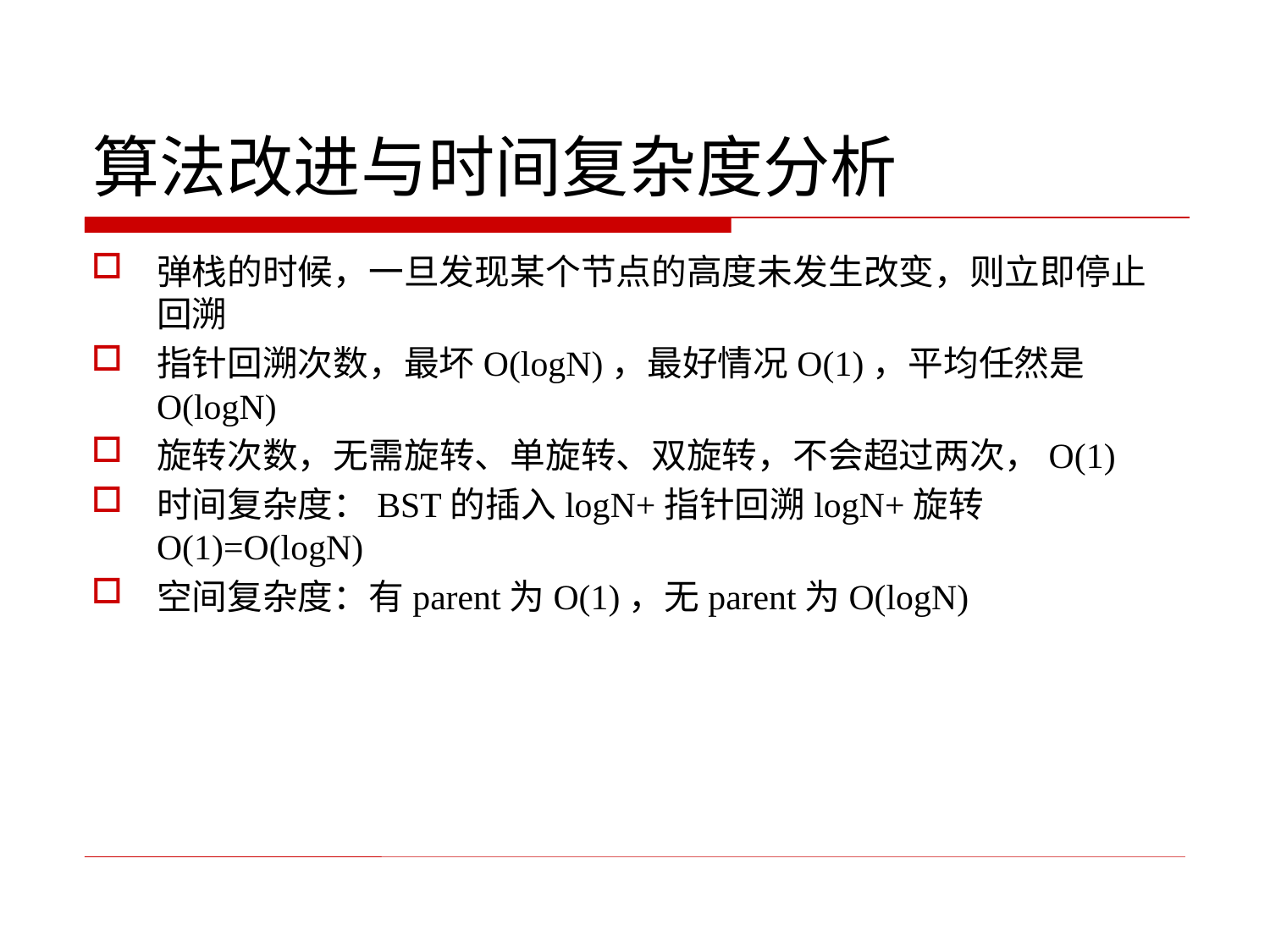

# 算法改进与时间复杂度分析
弹栈的时候，一旦发现某个节点的高度未发生改变，则立即停止回溯
指针回溯次数，最坏O(logN)，最好情况O(1)，平均任然是O(logN)
旋转次数，无需旋转、单旋转、双旋转，不会超过两次，O(1)
时间复杂度：BST的插入logN+指针回溯logN+旋转O(1)=O(logN)
空间复杂度：有parent为O(1)，无parent为O(logN)